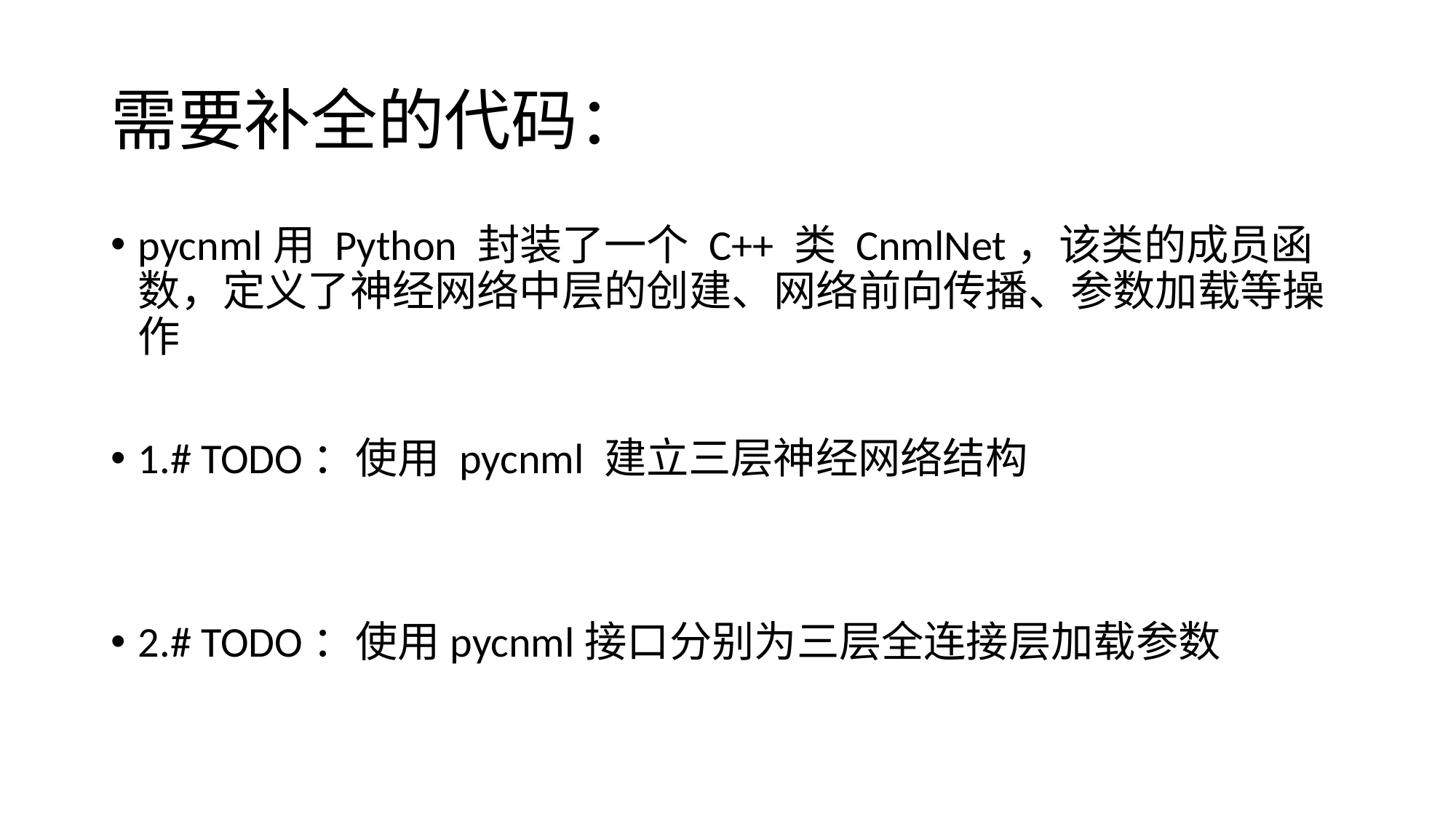

# 需要补全的代码：
pycnml用 Python 封装了一个 C++ 类 CnmlNet，该类的成员函数，定义了神经网络中层的创建、网络前向传播、参数加载等操作

1.# TODO：使用 pycnml 建立三层神经网络结构

2.# TODO：使用pycnml接口分别为三层全连接层加载参数